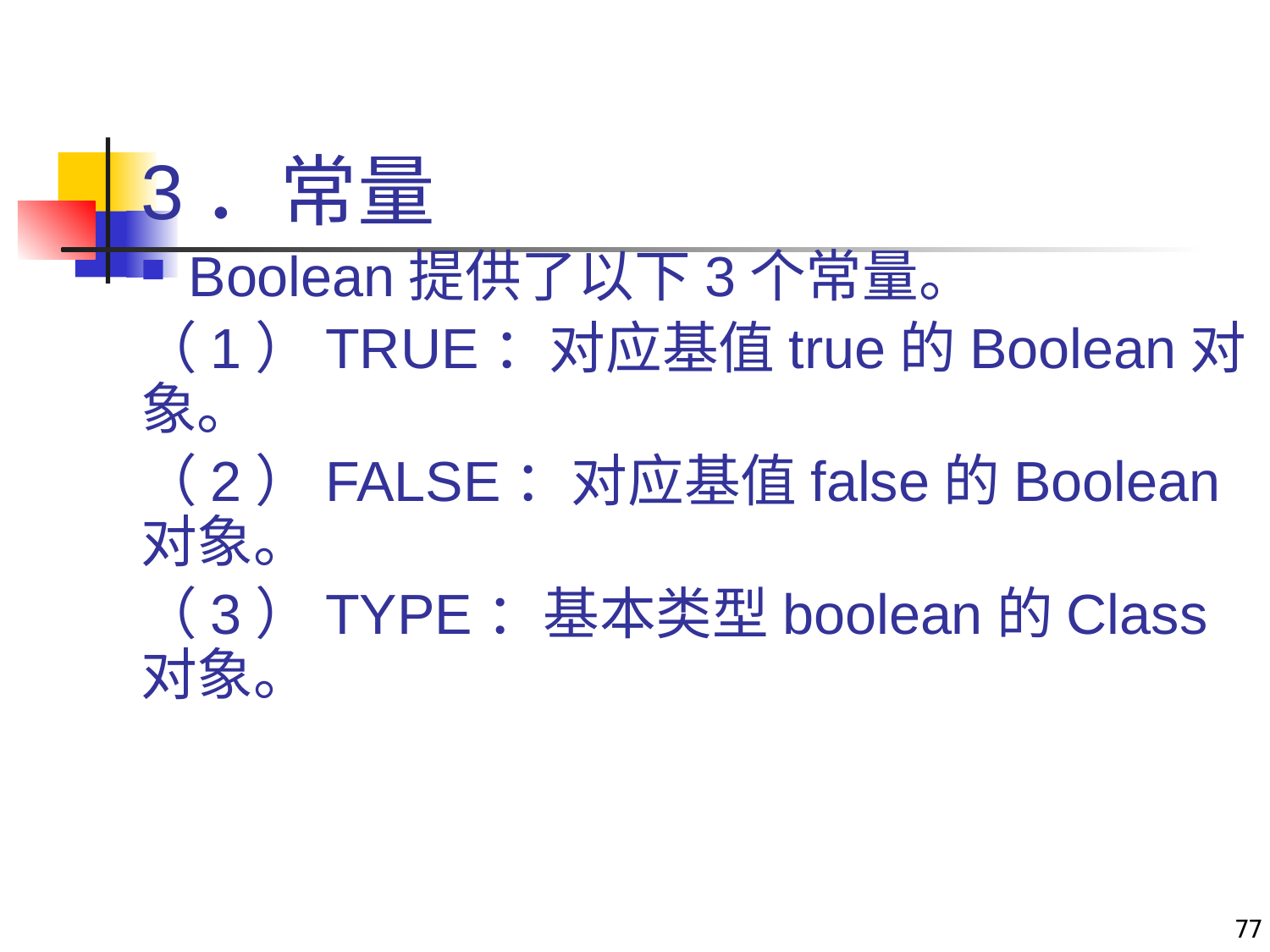

#
3．常量
Boolean提供了以下3个常量。
（1）TRUE：对应基值true的Boolean对象。
（2）FALSE：对应基值false的Boolean对象。
（3）TYPE：基本类型boolean的Class对象。
77